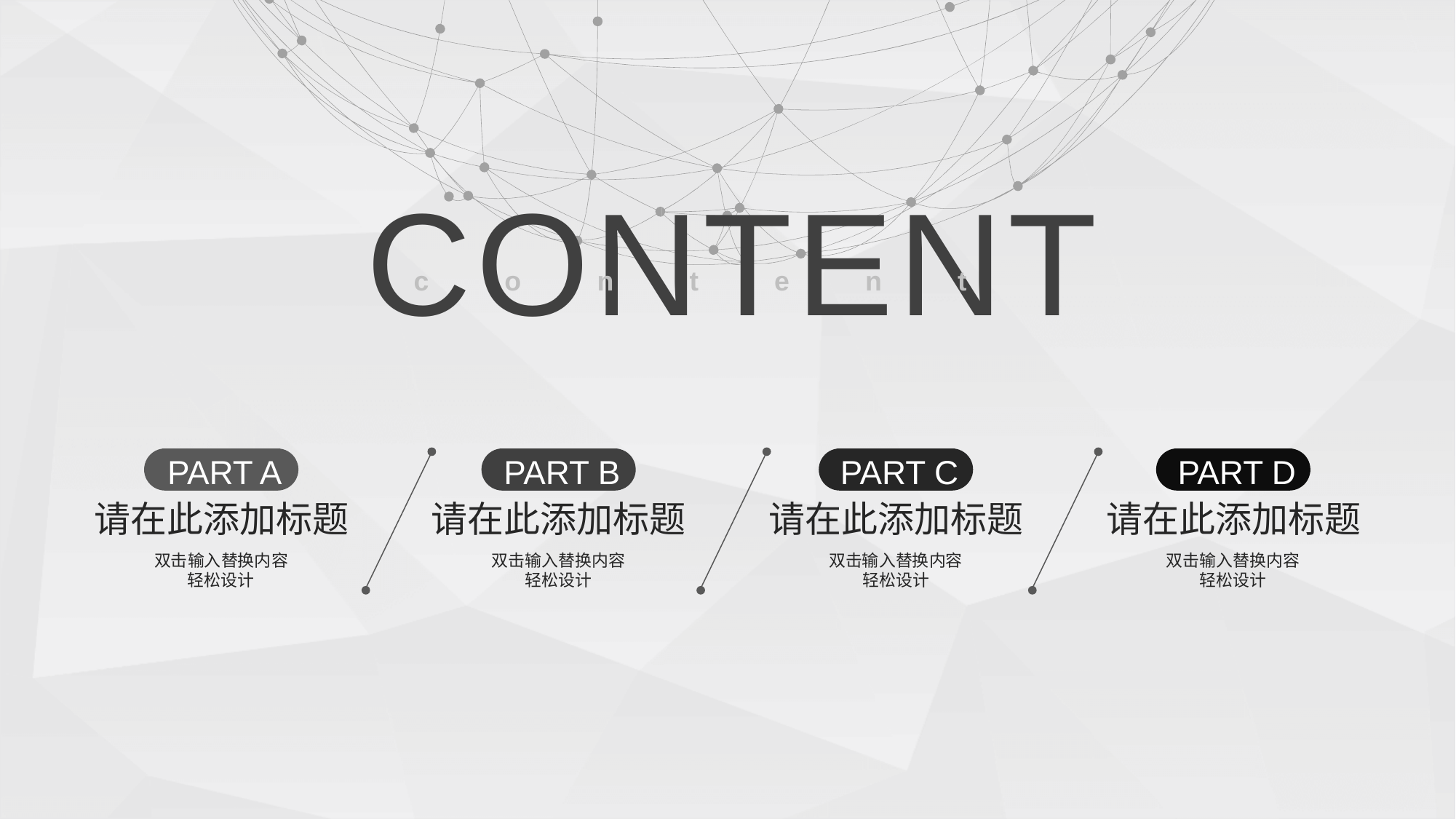

CONTENT
content
PART A
请在此添加标题
双击输入替换内容
轻松设计

PART B
请在此添加标题
双击输入替换内容
轻松设计

PART C
请在此添加标题
双击输入替换内容
轻松设计

PART D
请在此添加标题
双击输入替换内容
轻松设计